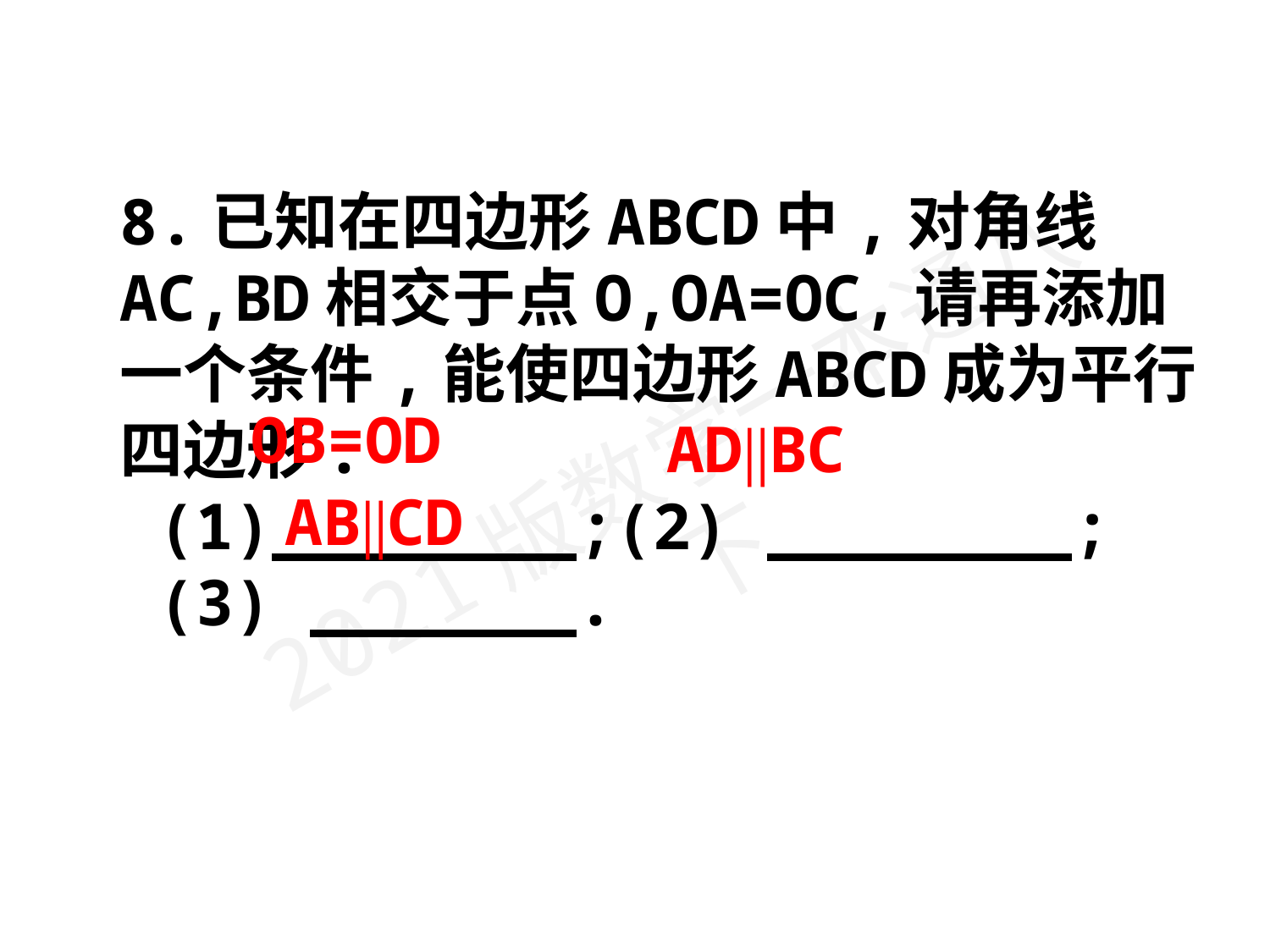

8.已知在四边形ABCD中,对角线AC,BD相交于点O,OA=OC,请再添加一个条件,能使四边形ABCD成为平行四边形.
 (1)________;(2) ________;
 (3) _______.
OB=OD
AD∥BC
AB∥CD